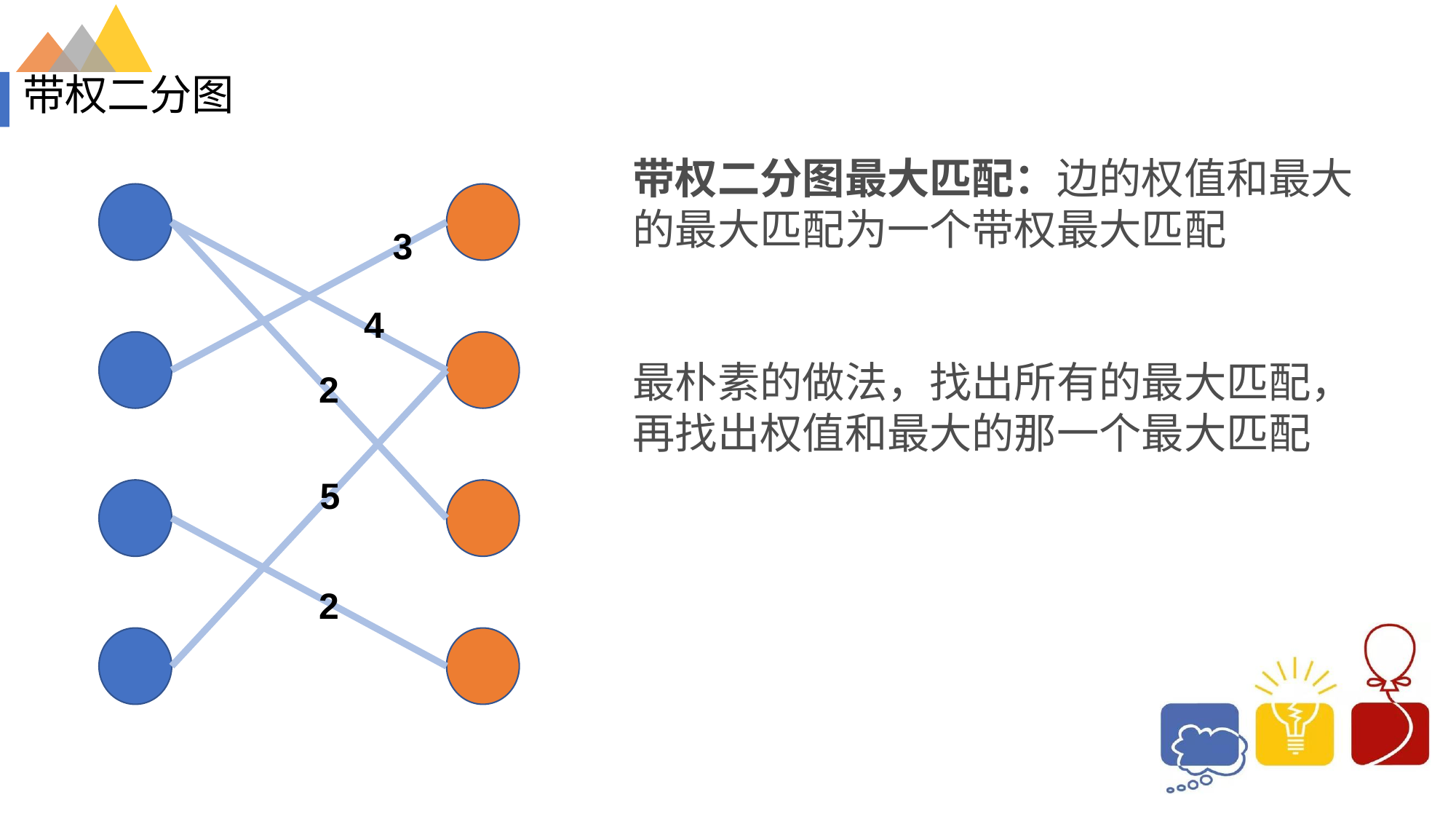

带权二分图
带权二分图最大匹配：边的权值和最大的最大匹配为一个带权最大匹配

最朴素的做法，找出所有的最大匹配，再找出权值和最大的那一个最大匹配

3
4
2
5
2